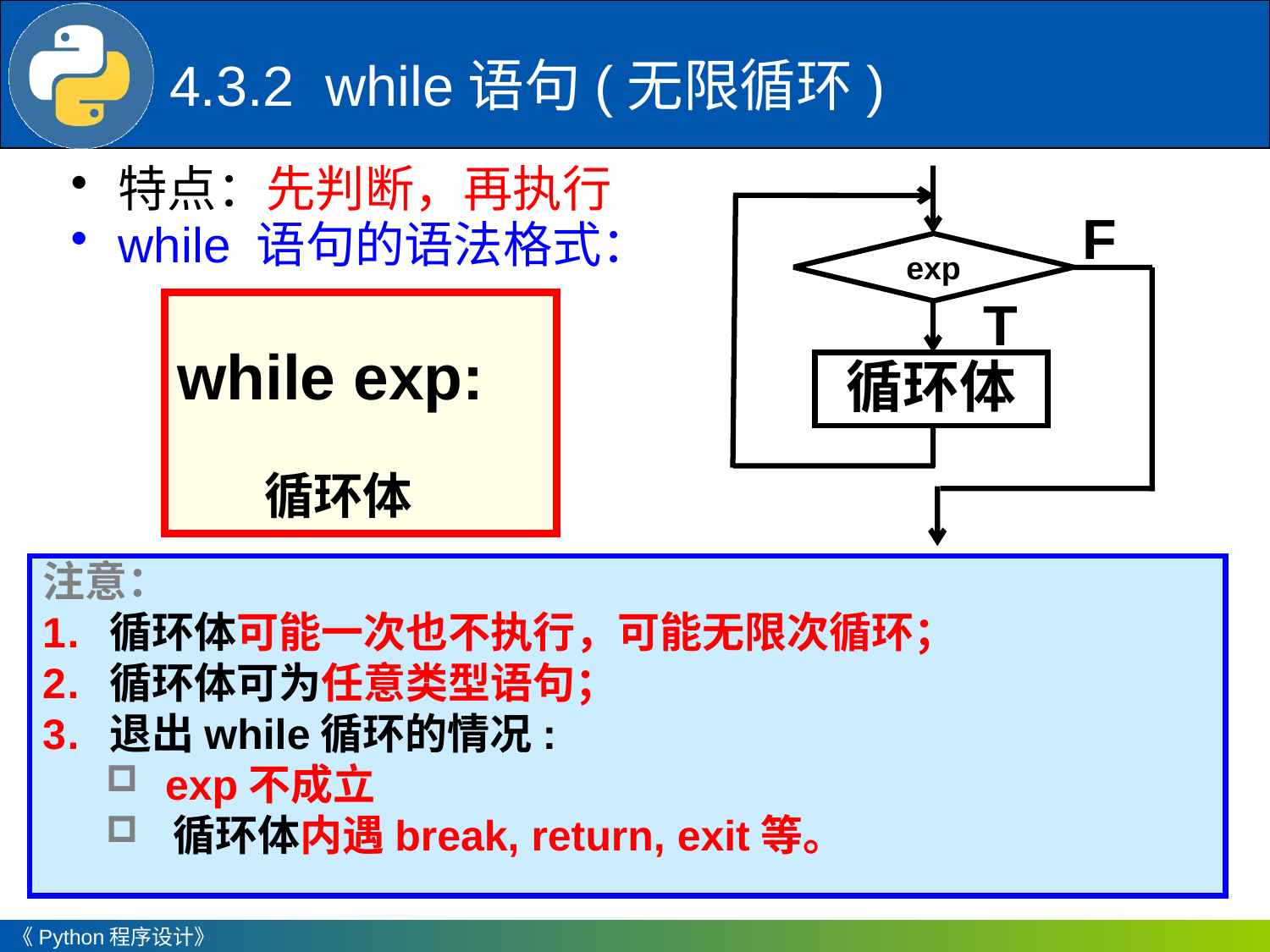

# 4.3.2  while语句(无限循环)
特点：先判断，再执行
while 语句的语法格式：

F
exp

T

循环体

while exp:
     循环体
注意：
 循环体可能一次也不执行，可能无限次循环；
 循环体可为任意类型语句；
 退出while循环的情况:
 exp不成立
 循环体内遇break, return, exit等。